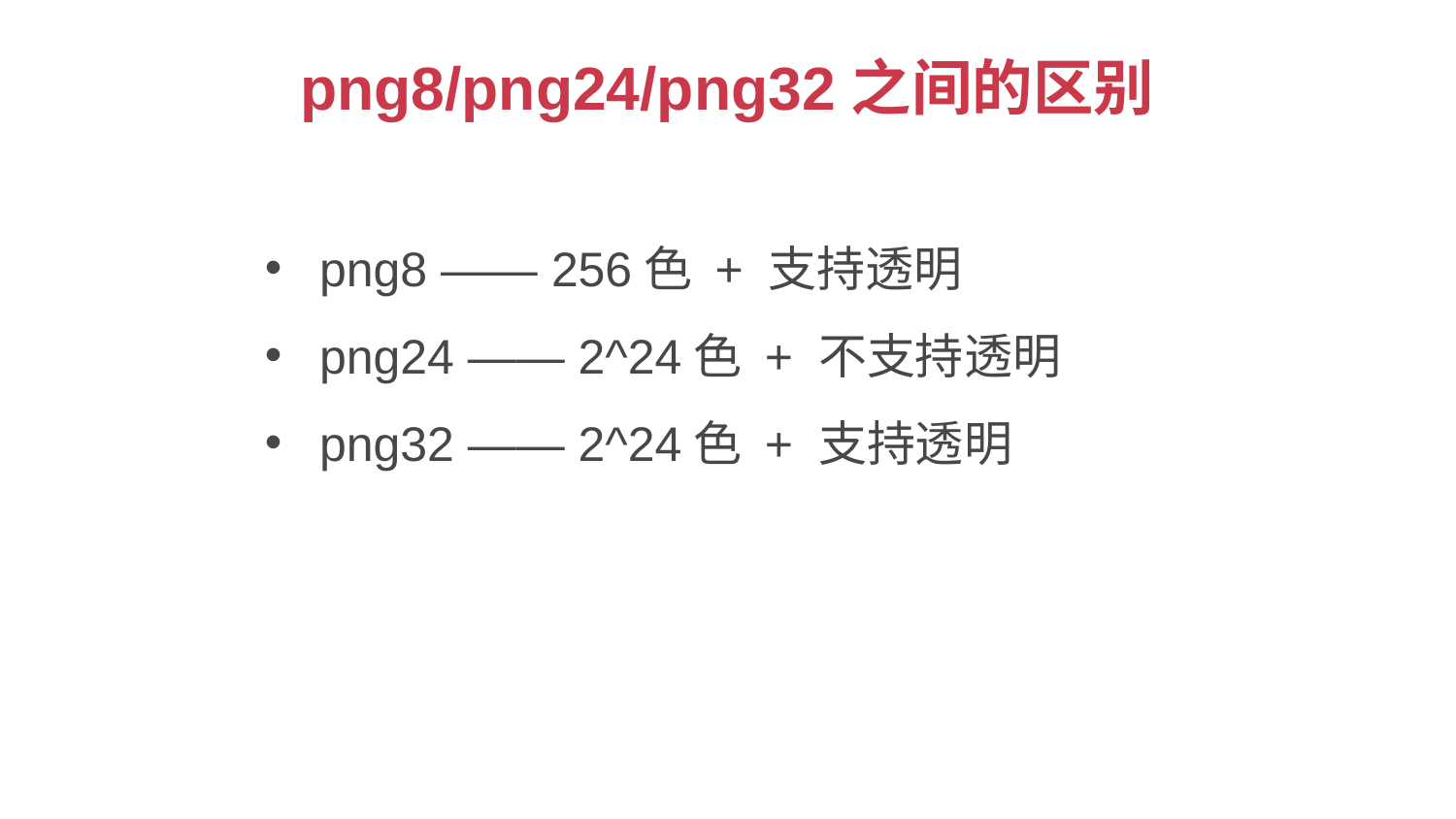

png8/png24/png32之间的区别
png8 —— 256色 + 支持透明
png24 —— 2^24色 + 不支持透明
png32 —— 2^24色 + 支持透明